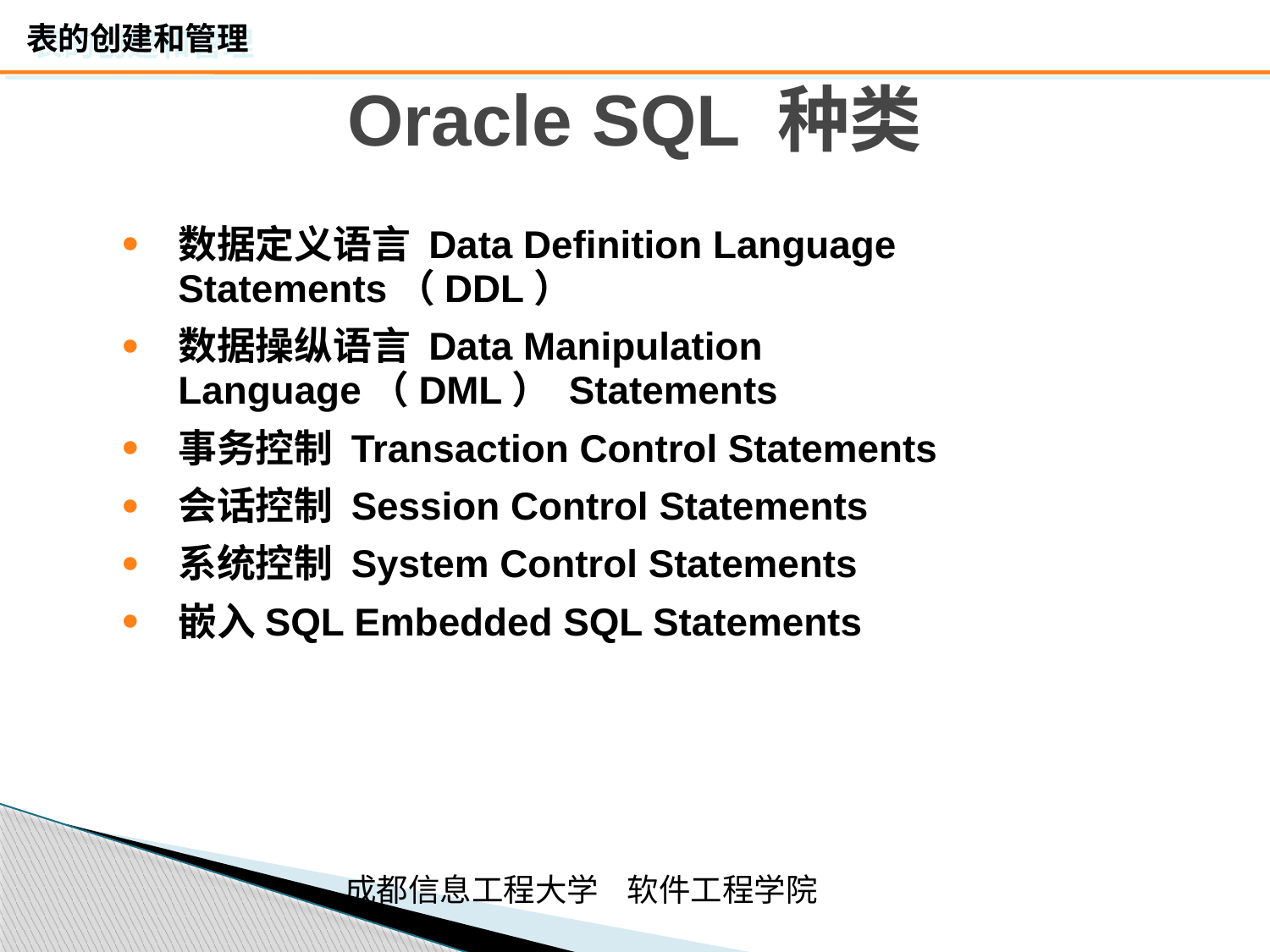

# Oracle SQL 种类

数据定义语言 Data Definition Language Statements（DDL）
数据操纵语言 Data Manipulation Language（DML） Statements
事务控制 Transaction Control Statements
会话控制 Session Control Statements
系统控制 System Control Statements
嵌入SQL Embedded SQL Statements